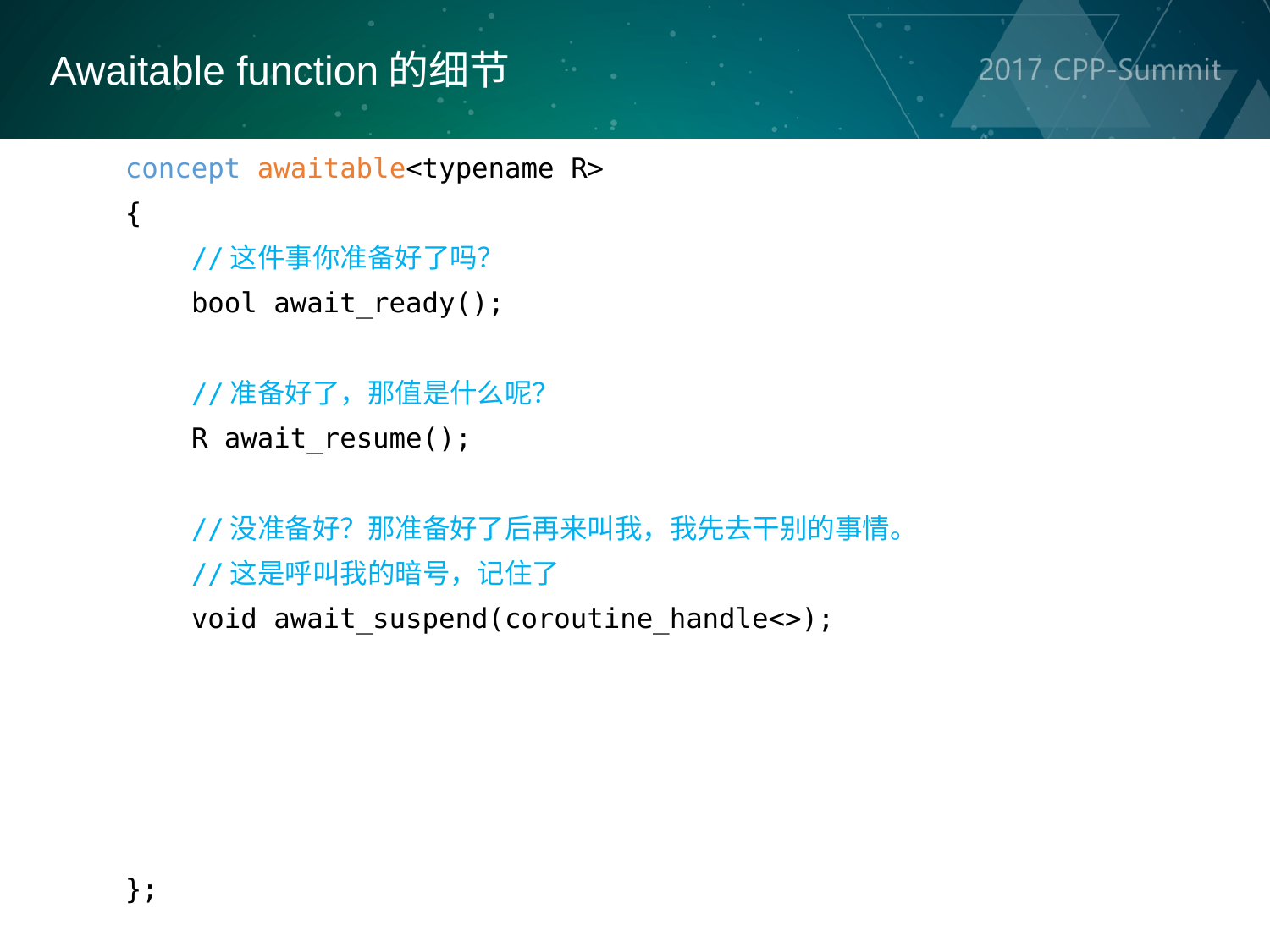

Awaitable function的细节
concept awaitable<typename R>
{
    //这件事你准备好了吗？
    bool await_ready();

    //准备好了，那值是什么呢？
    R await_resume();

    //没准备好？那准备好了后再来叫我，我先去干别的事情。
    //这是呼叫我的暗号，记住了
    void await_suspend(coroutine_handle<>);

};